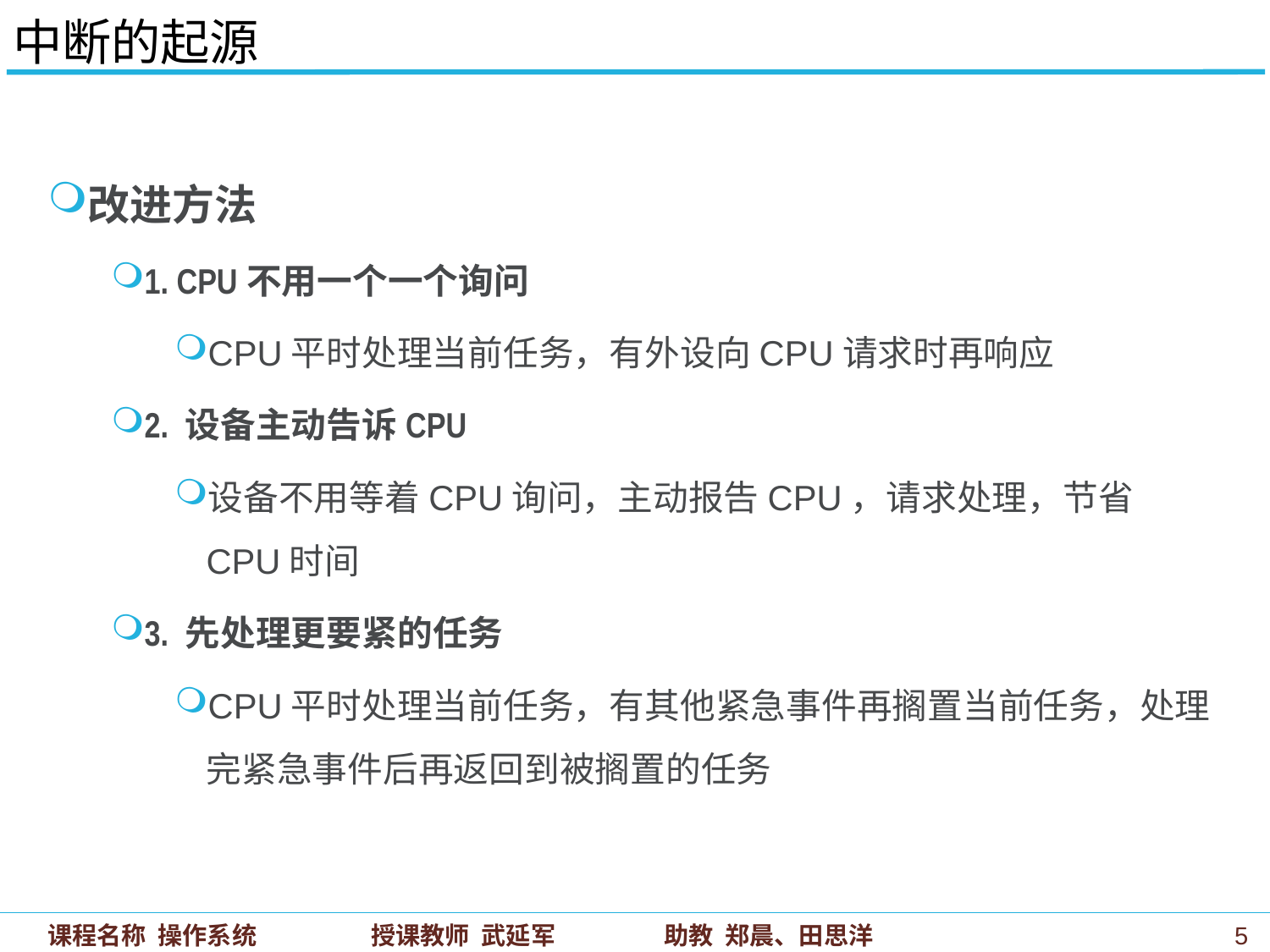

中断的起源
改进方法
1. CPU不用一个一个询问
CPU平时处理当前任务，有外设向CPU请求时再响应
2. 设备主动告诉CPU
设备不用等着CPU询问，主动报告CPU，请求处理，节省CPU时间
3. 先处理更要紧的任务
CPU平时处理当前任务，有其他紧急事件再搁置当前任务，处理完紧急事件后再返回到被搁置的任务

课程名称  操作系统                    授课教师  武延军                   助教  郑晨、田思洋
5